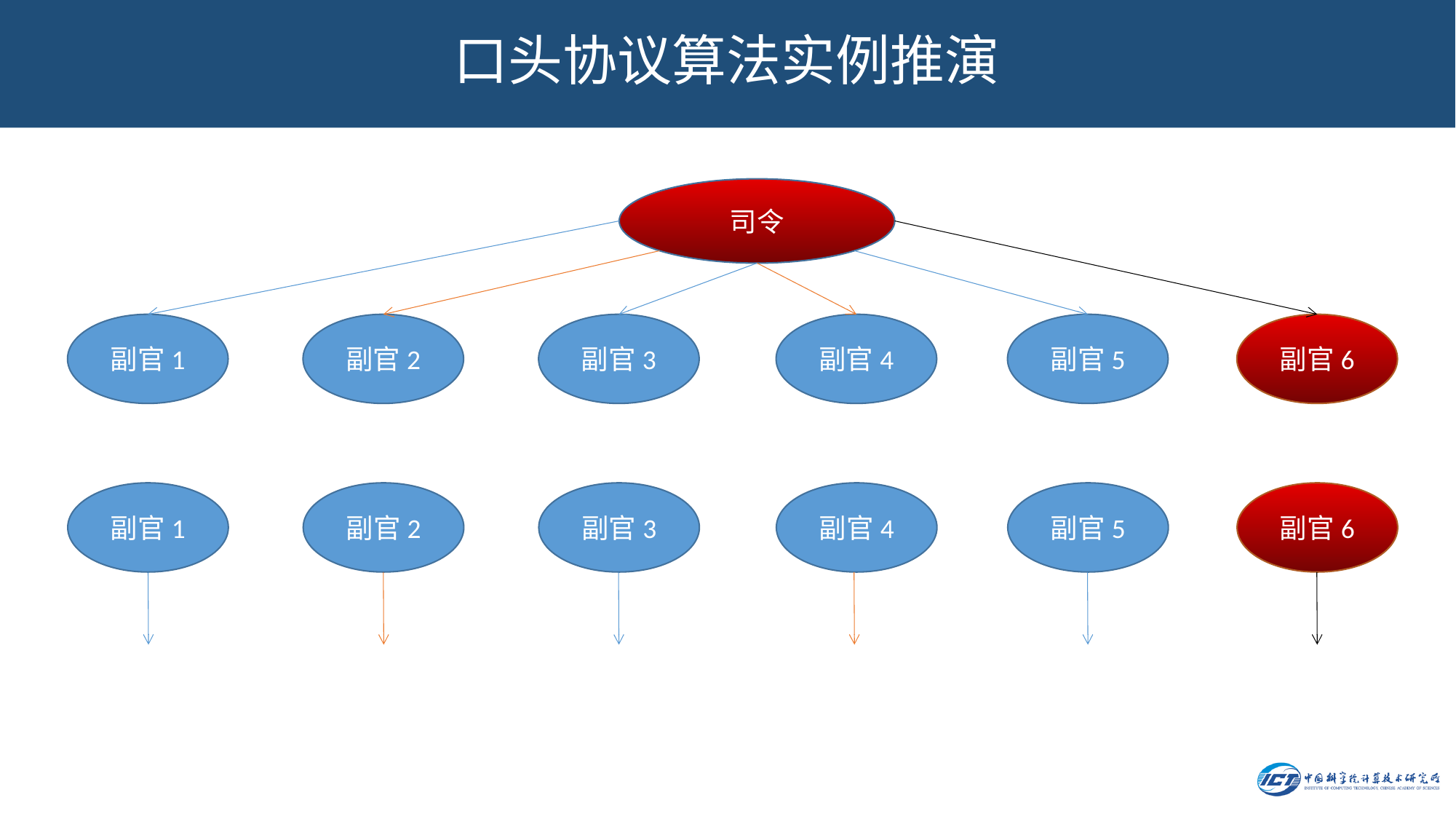

# 口头协议算法实例推演
司令
副官1
副官2
副官3
副官4
副官5
副官6
副官1
副官2
副官3
副官4
副官5
副官6